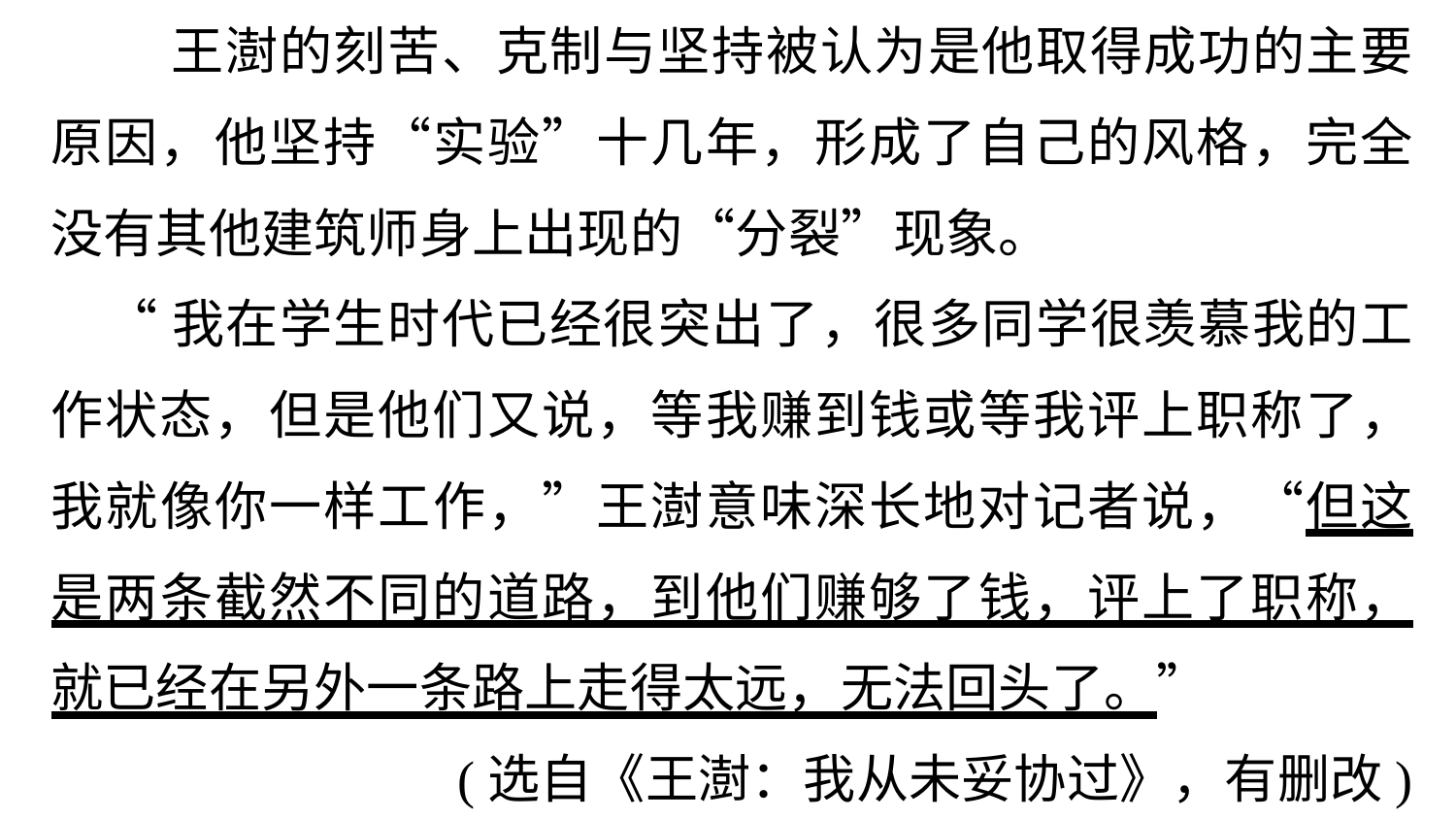

王澍的刻苦、克制与坚持被认为是他取得成功的主要原因，他坚持“实验”十几年，形成了自己的风格，完全没有其他建筑师身上出现的“分裂”现象。
    “我在学生时代已经很突出了，很多同学很羡慕我的工作状态，但是他们又说，等我赚到钱或等我评上职称了，我就像你一样工作，”王澍意味深长地对记者说，“但这是两条截然不同的道路，到他们赚够了钱，评上了职称，就已经在另外一条路上走得太远，无法回头了。”
(选自《王澍：我从未妥协过》，有删改)